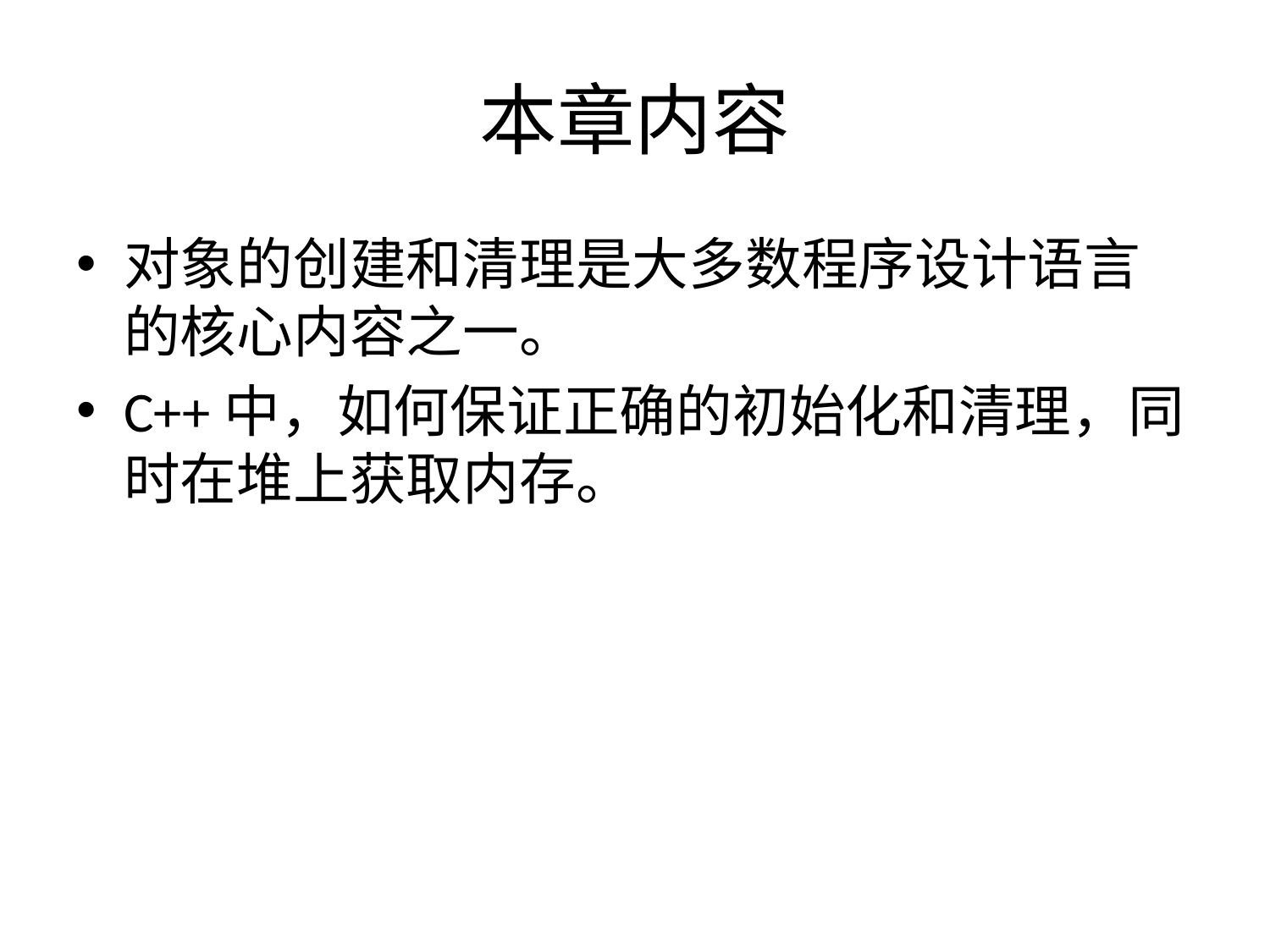

# 本章内容
对象的创建和清理是大多数程序设计语言的核心内容之一。
C++中，如何保证正确的初始化和清理，同时在堆上获取内存。